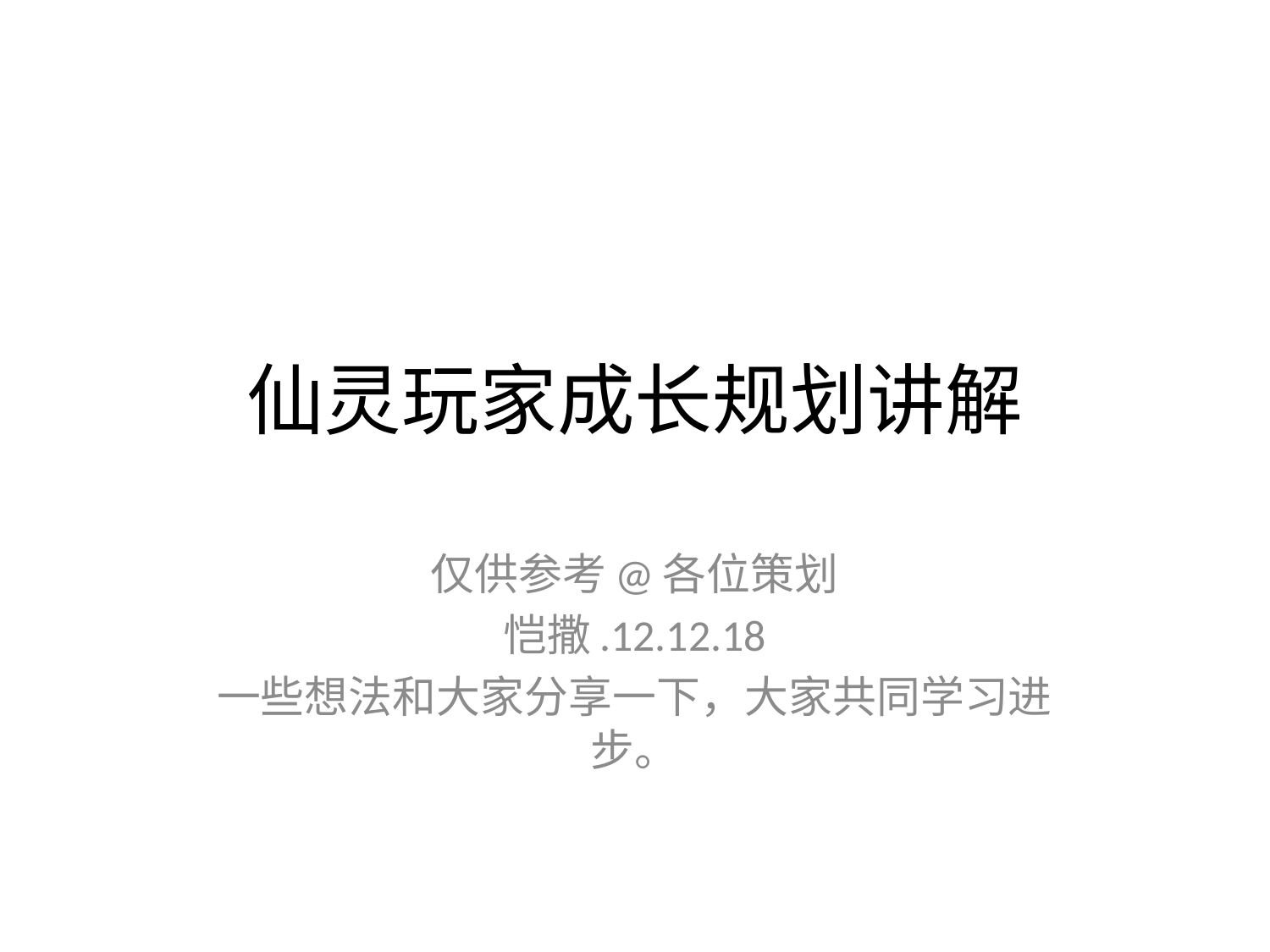

# 仙灵玩家成长规划讲解
仅供参考@各位策划
恺撒.12.12.18
一些想法和大家分享一下，大家共同学习进步。